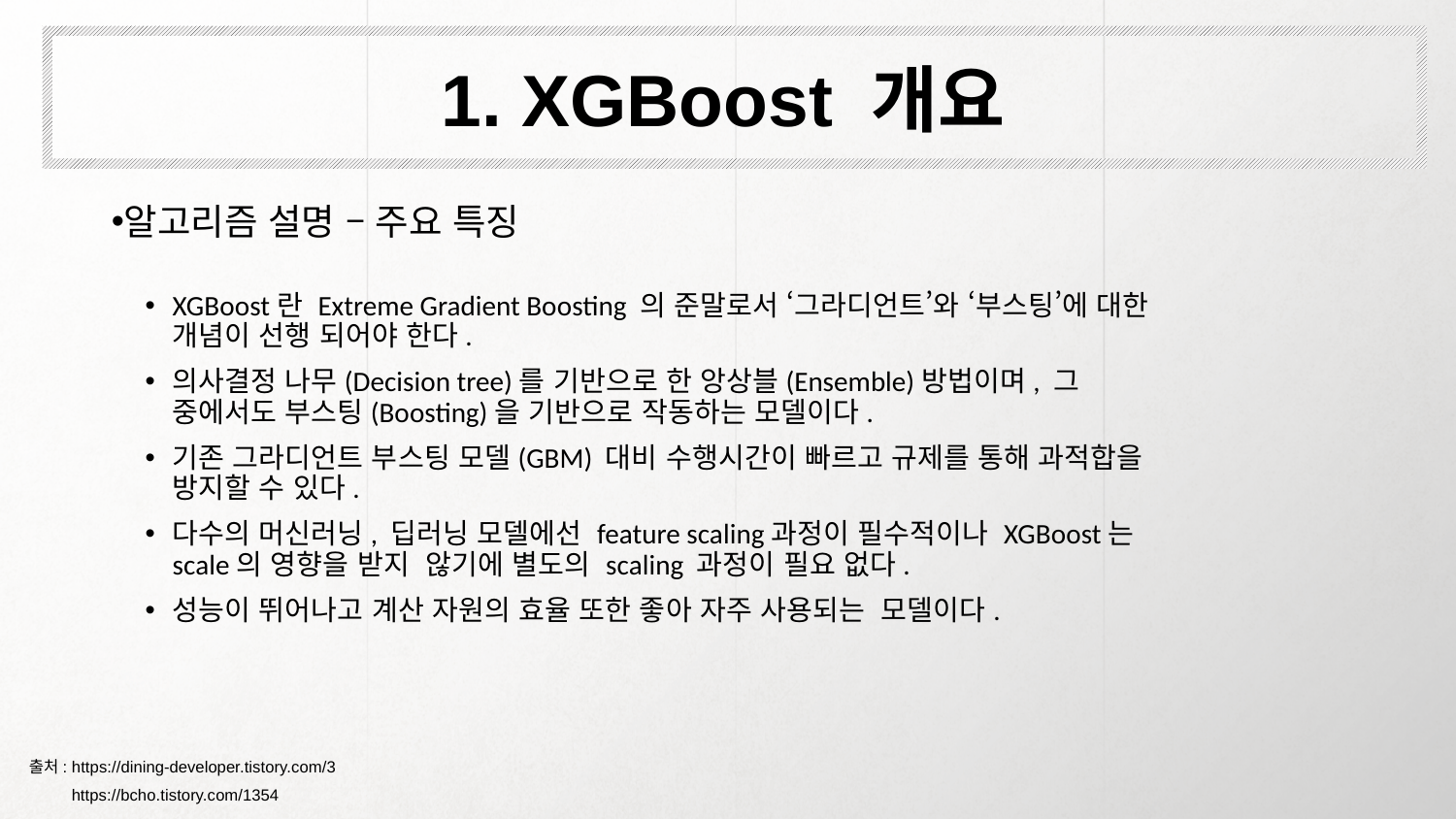

1. XGBoost 개요
알고리즘 설명 – 주요 특징

XGBoost란 Extreme Gradient Boosting 의 준말로서 ‘그라디언트’와 ‘부스팅’에 대한 개념이 선행 되어야 한다.
의사결정 나무(Decision tree)를 기반으로 한 앙상블(Ensemble)방법이며, 그 중에서도 부스팅(Boosting)을 기반으로 작동하는 모델이다.
기존 그라디언트 부스팅 모델(GBM) 대비 수행시간이 빠르고 규제를 통해 과적합을 방지할 수 있다.
다수의 머신러닝, 딥러닝 모델에선 feature scaling과정이 필수적이나 XGBoost는 scale의 영향을 받지  않기에 별도의 scaling 과정이 필요 없다.
성능이 뛰어나고 계산 자원의 효율 또한 좋아 자주 사용되는  모델이다.

출처: https://dining-developer.tistory.com/3
https://bcho.tistory.com/1354